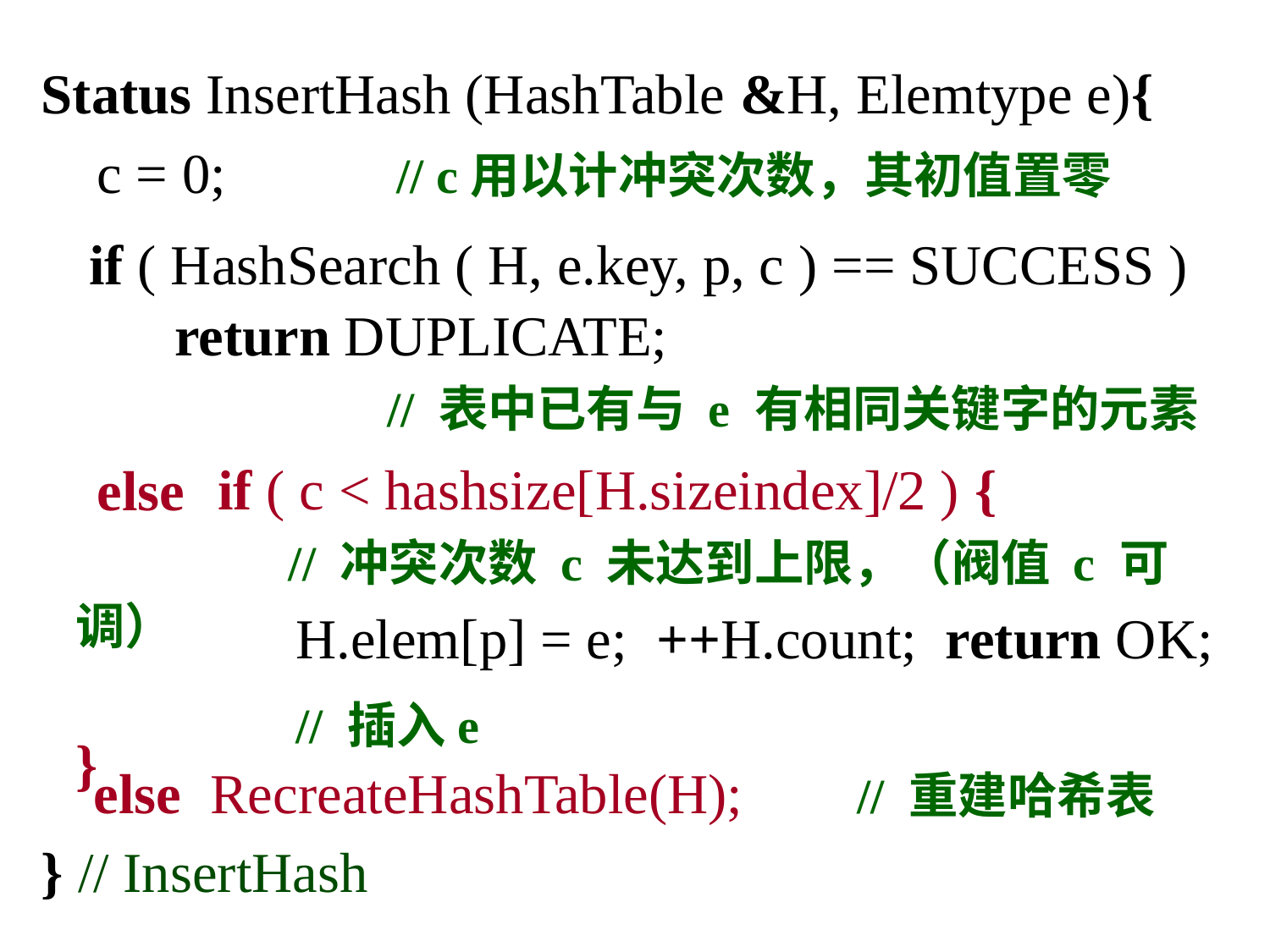

Status InsertHash (HashTable &H, Elemtype e){

} // InsertHash
c = 0;            // c用以计冲突次数，其初值置零
if ( HashSearch ( H, e.key, p, c ) == SUCCESS )
      return DUPLICATE;
                     // 表中已有与 e 有相同关键字的元素
else

              H.elem[p] = e;  ++H.count;  return OK;
              // 插入e
          if ( c < hashsize[H.sizeindex]/2 ) {
               // 冲突次数 c 未达到上限，（阀值 c 可调）

}
else  RecreateHashTable(H);        // 重建哈希表